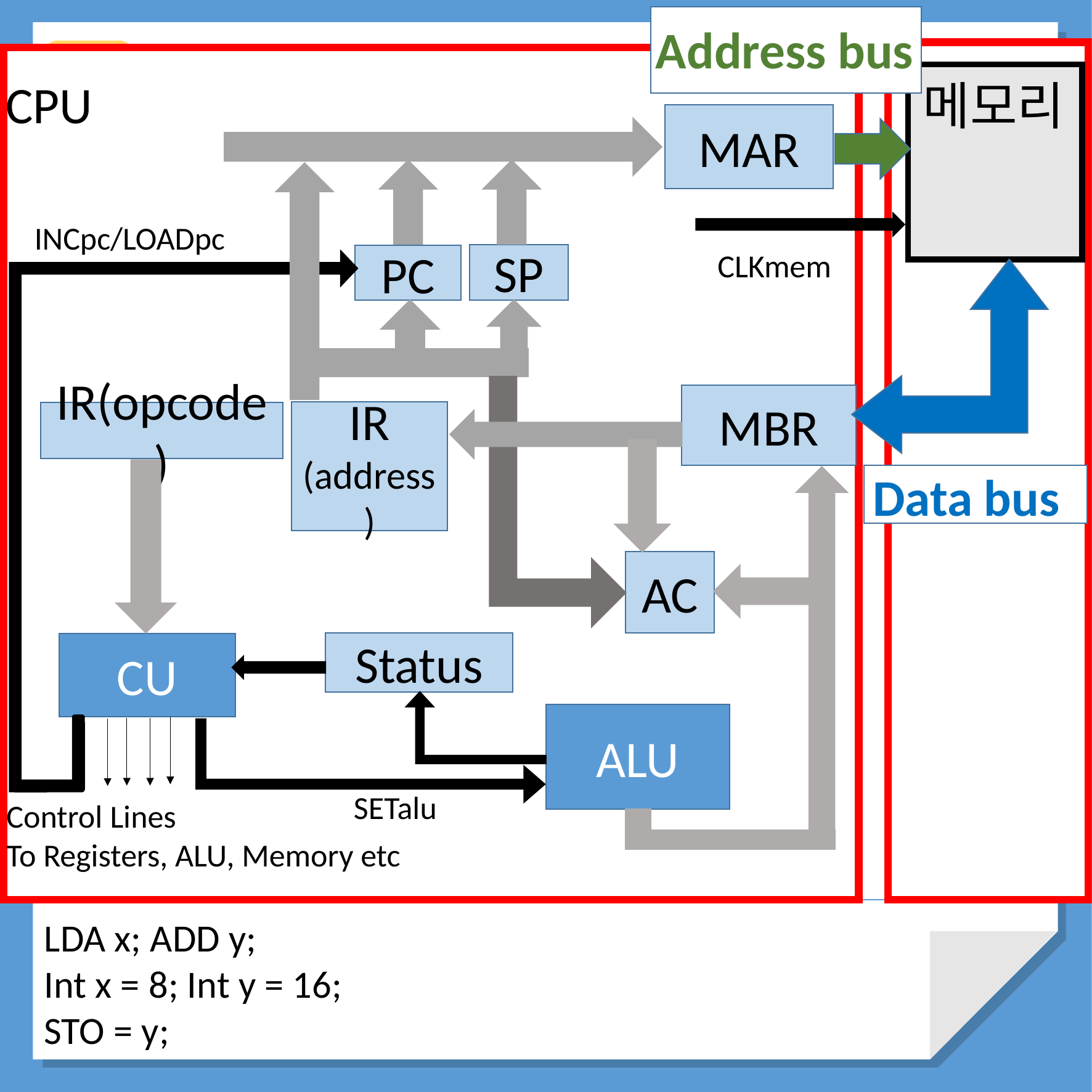

Address bus
1
1

Central Processing Unit
Central Processing Unit

CPU
메모리
MAR

- CPU는 명령어를 해석하고 실행하는 장치로서 산술계산과 논리연산을 처리하는 기능을 수행

INCpc/LOADpc
CLKmem
SP
PC

CPU의 구성과 Instruction cycle
1-(1)

MBR
IR
(address)
IR(opcode)

Data bus

AC

Status
CU

ALU

중요한 문장을 입력해주세요

SETalu
Control Lines
To Registers, ALU, Memory etc

LDA x; ADD y;
Int x = 8; Int y = 16;
STO = y;